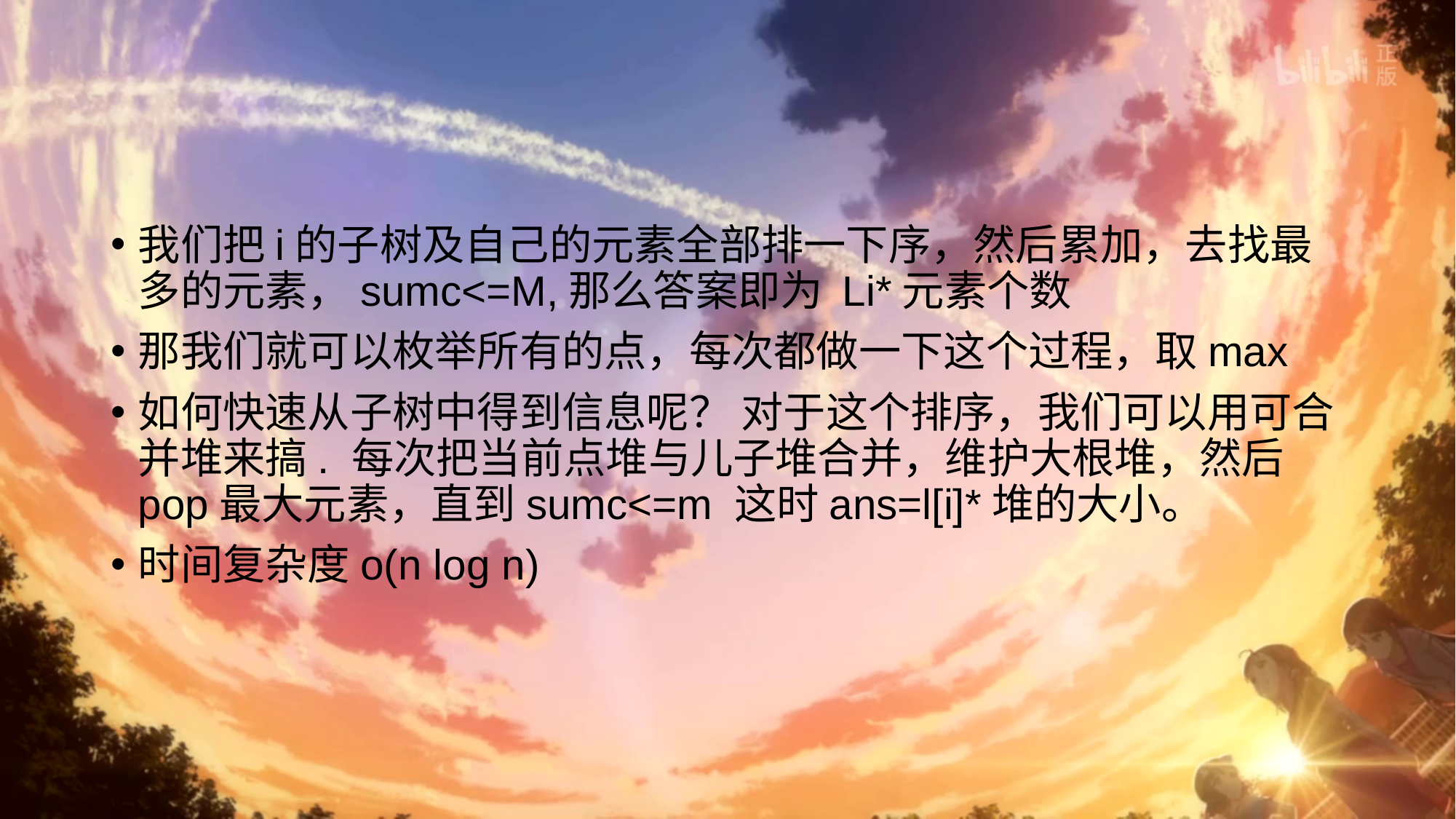

#
我们把i的子树及自己的元素全部排一下序，然后累加，去找最多的元素，sumc<=M,那么答案即为 Li*元素个数
那我们就可以枚举所有的点，每次都做一下这个过程，取max
如何快速从子树中得到信息呢？ 对于这个排序，我们可以用可合并堆来搞. 每次把当前点堆与儿子堆合并，维护大根堆，然后pop最大元素，直到sumc<=m 这时ans=l[i]*堆的大小。
时间复杂度o(n log n)